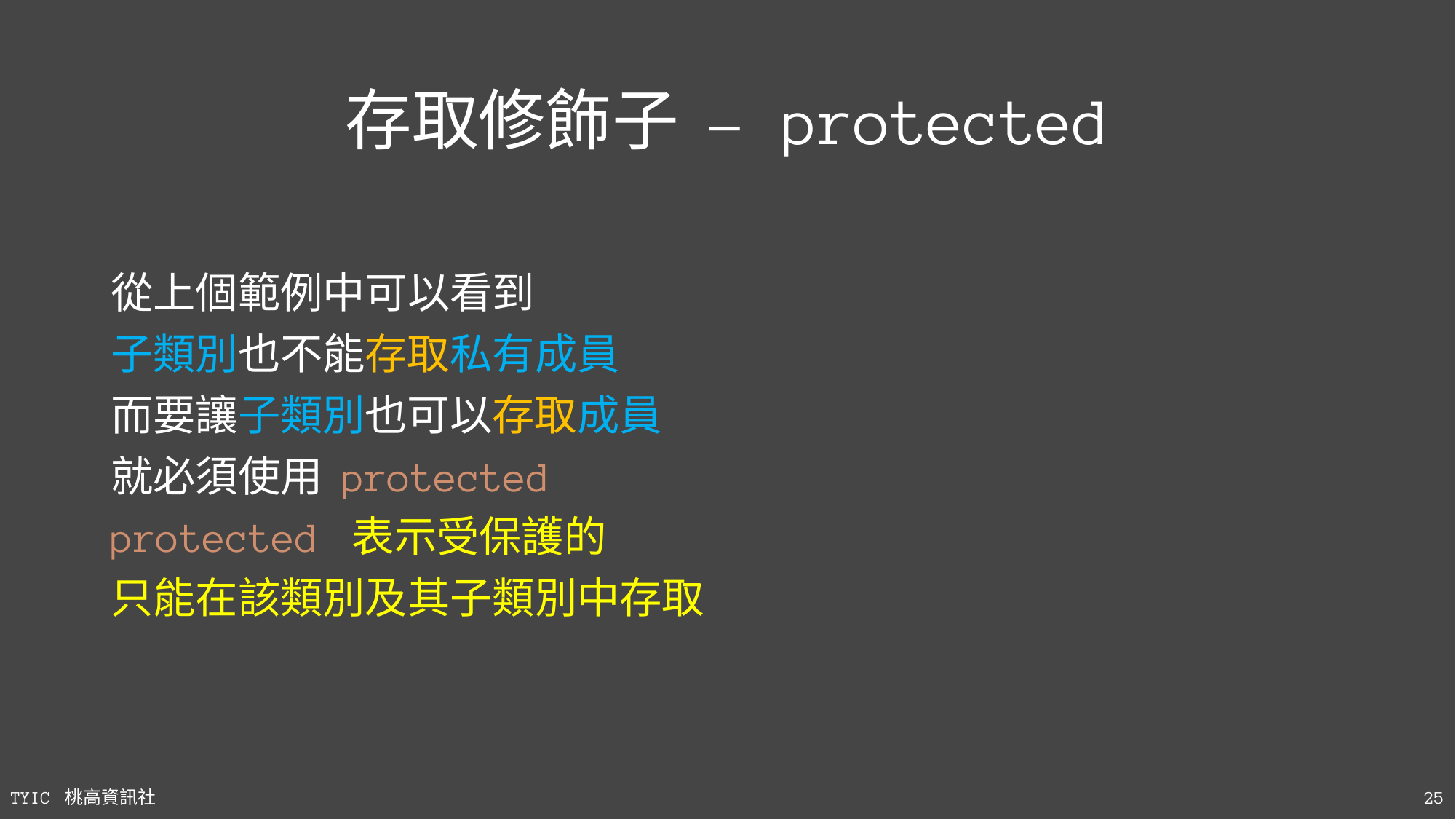

# 存取修飾子 - protected
從上個範例中可以看到
子類別也不能存取私有成員
而要讓子類別也可以存取成員
就必須使用 protected
protected 表示受保護的
只能在該類別及其子類別中存取